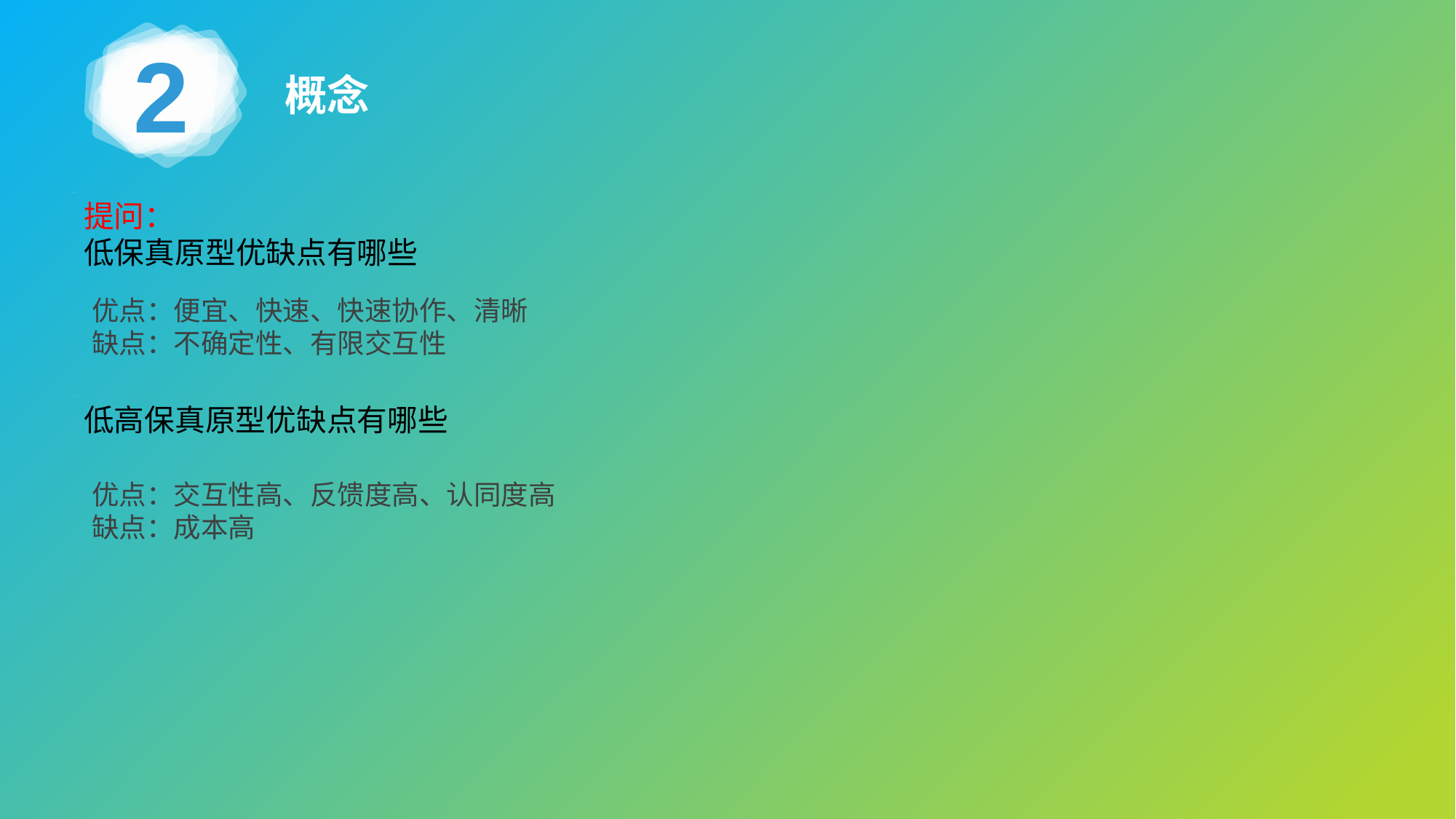

2

概念
提问：
低保真原型优缺点有哪些

优点：便宜、快速、快速协作、清晰
缺点：不确定性、有限交互性
低高保真原型优缺点有哪些

优点：交互性高、反馈度高、认同度高
缺点：成本高